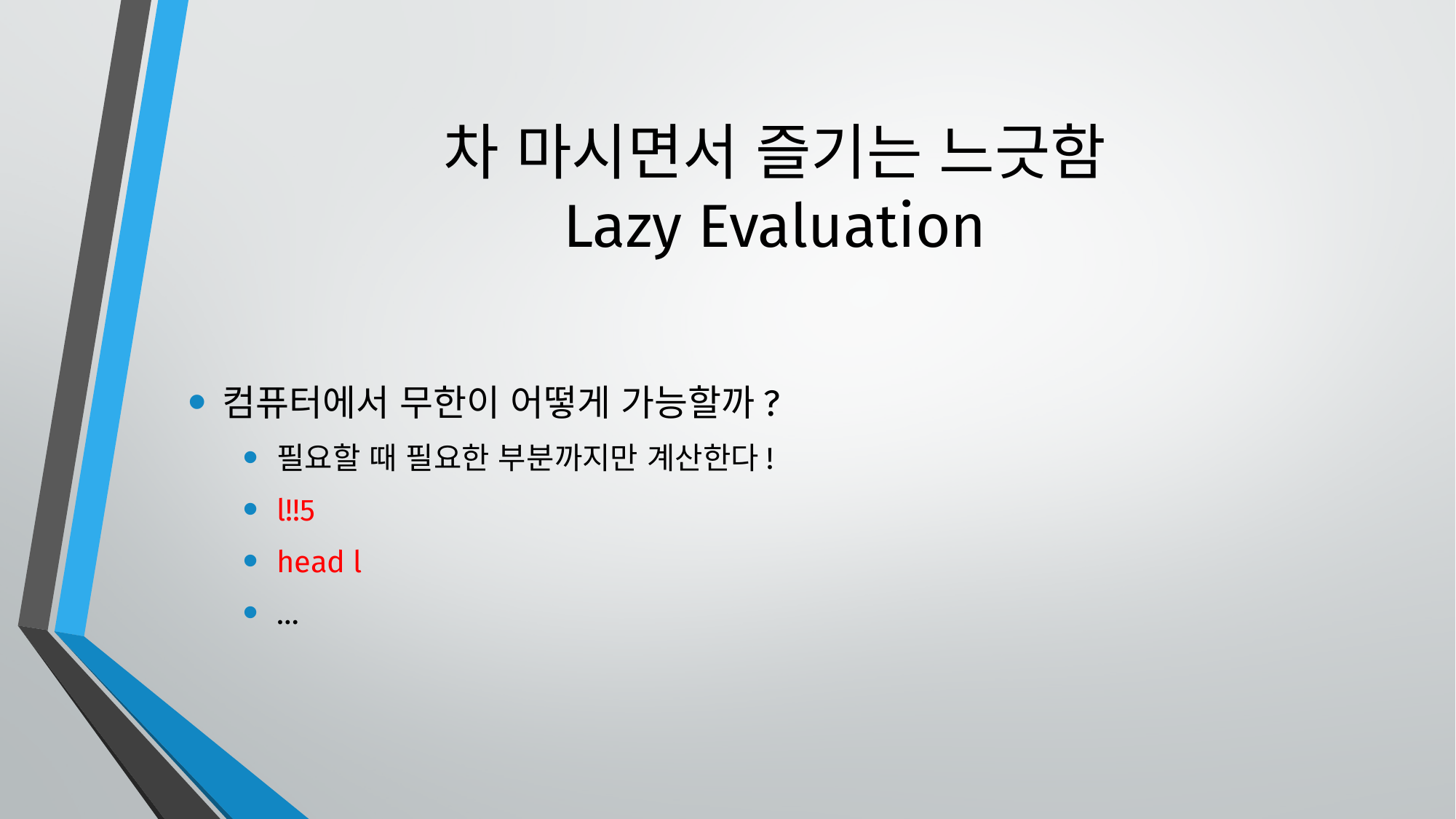

# 차 마시면서 즐기는 느긋함 Lazy Evaluation
컴퓨터에서 무한이 어떻게 가능할까?
필요할 때 필요한 부분까지만 계산한다!
l!!5
head l
…